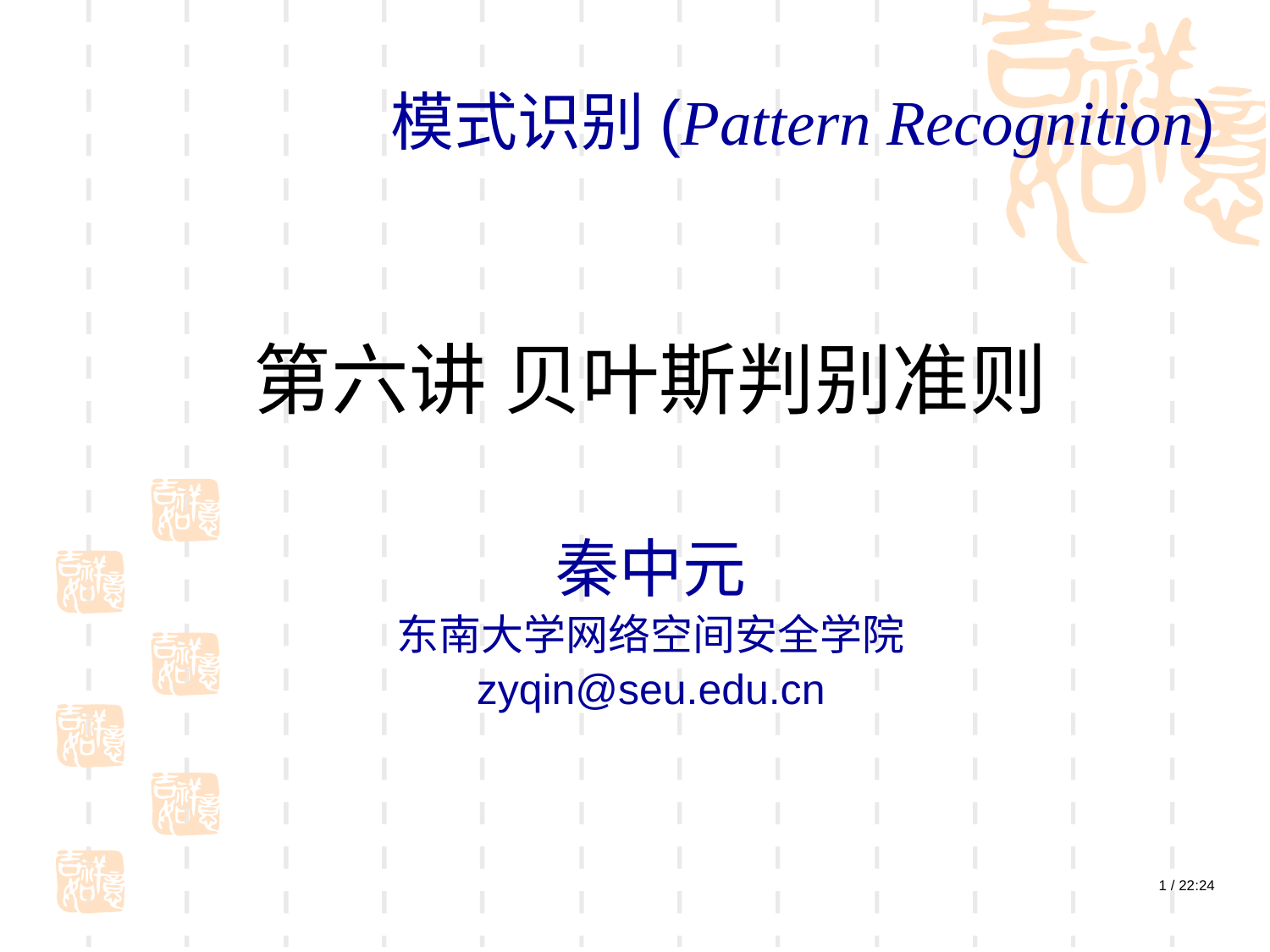

# 模式识别(Pattern Recognition)

第六讲 贝叶斯判别准则

秦中元
东南大学网络空间安全学院
zyqin@seu.edu.cn
1 / 22:24